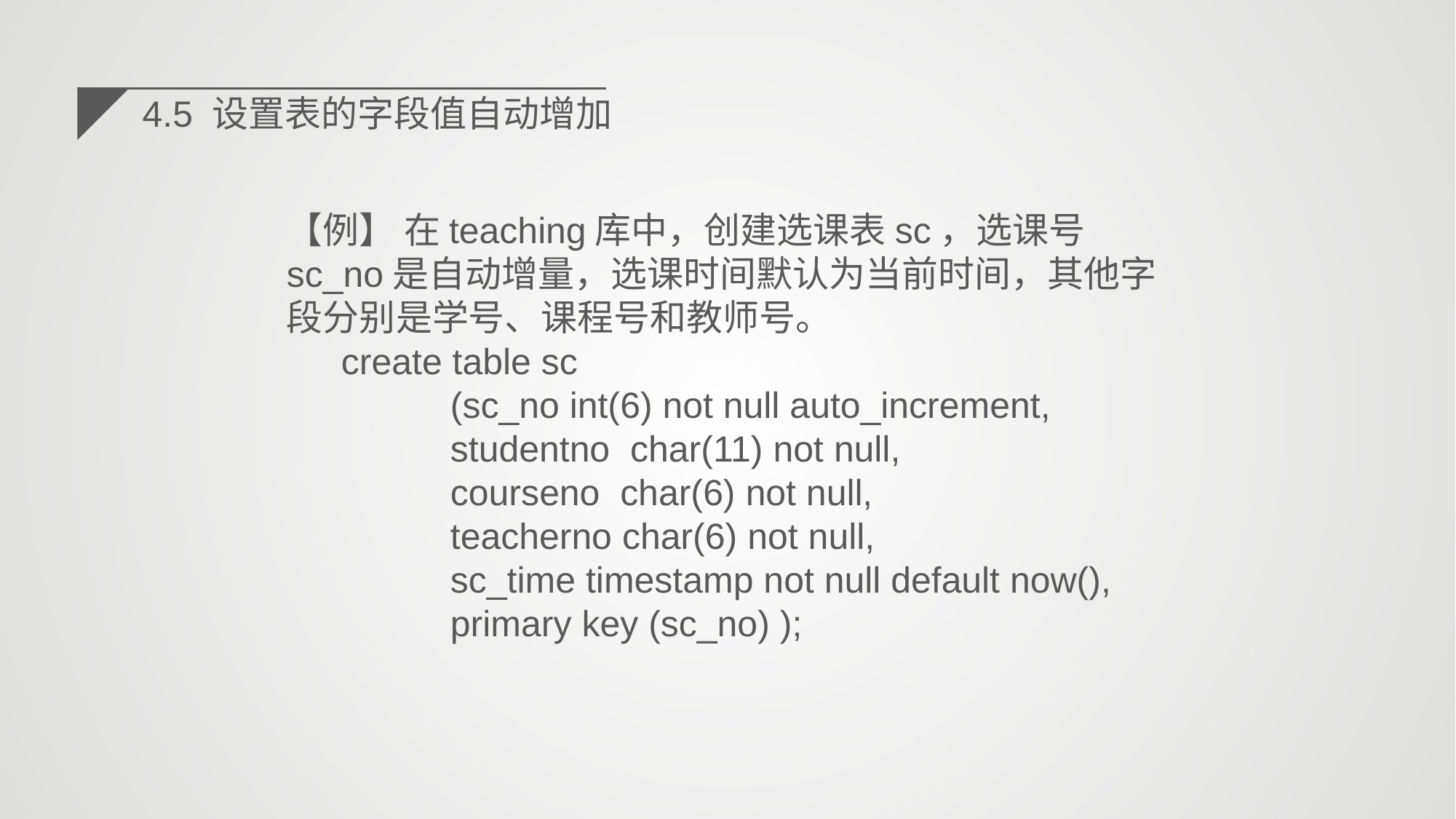

4.5 设置表的字段值自动增加
【例】 在teaching库中，创建选课表sc，选课号sc_no是自动增量，选课时间默认为当前时间，其他字段分别是学号、课程号和教师号。
create table sc
(sc_no int(6) not null auto_increment,
studentno  char(11) not null,
courseno  char(6) not null,
teacherno char(6) not null,
sc_time timestamp not null default now(),
primary key (sc_no) );